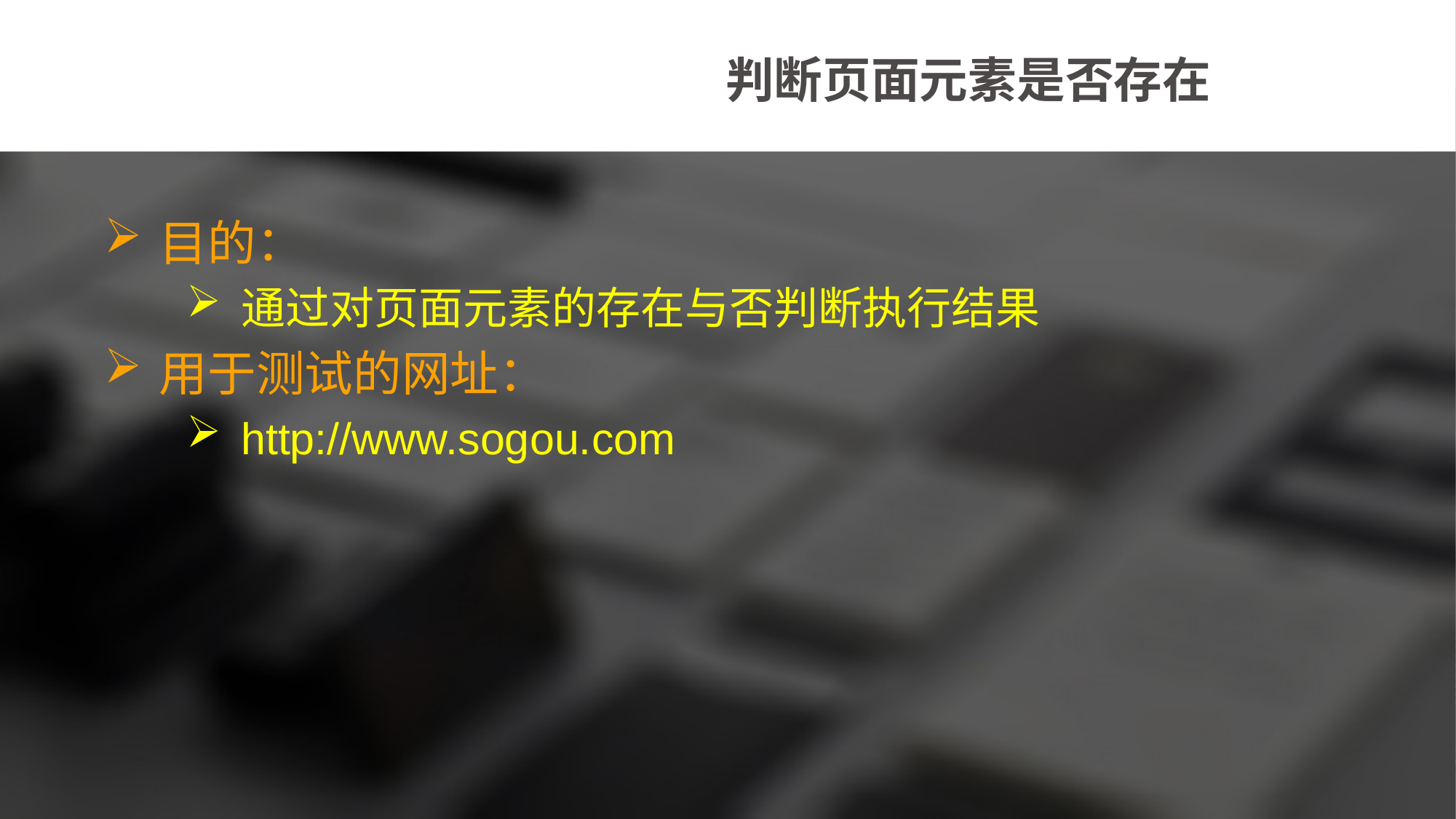

判断页面元素是否存在
目的：
通过对页面元素的存在与否判断执行结果
用于测试的网址：
http://www.sogou.com